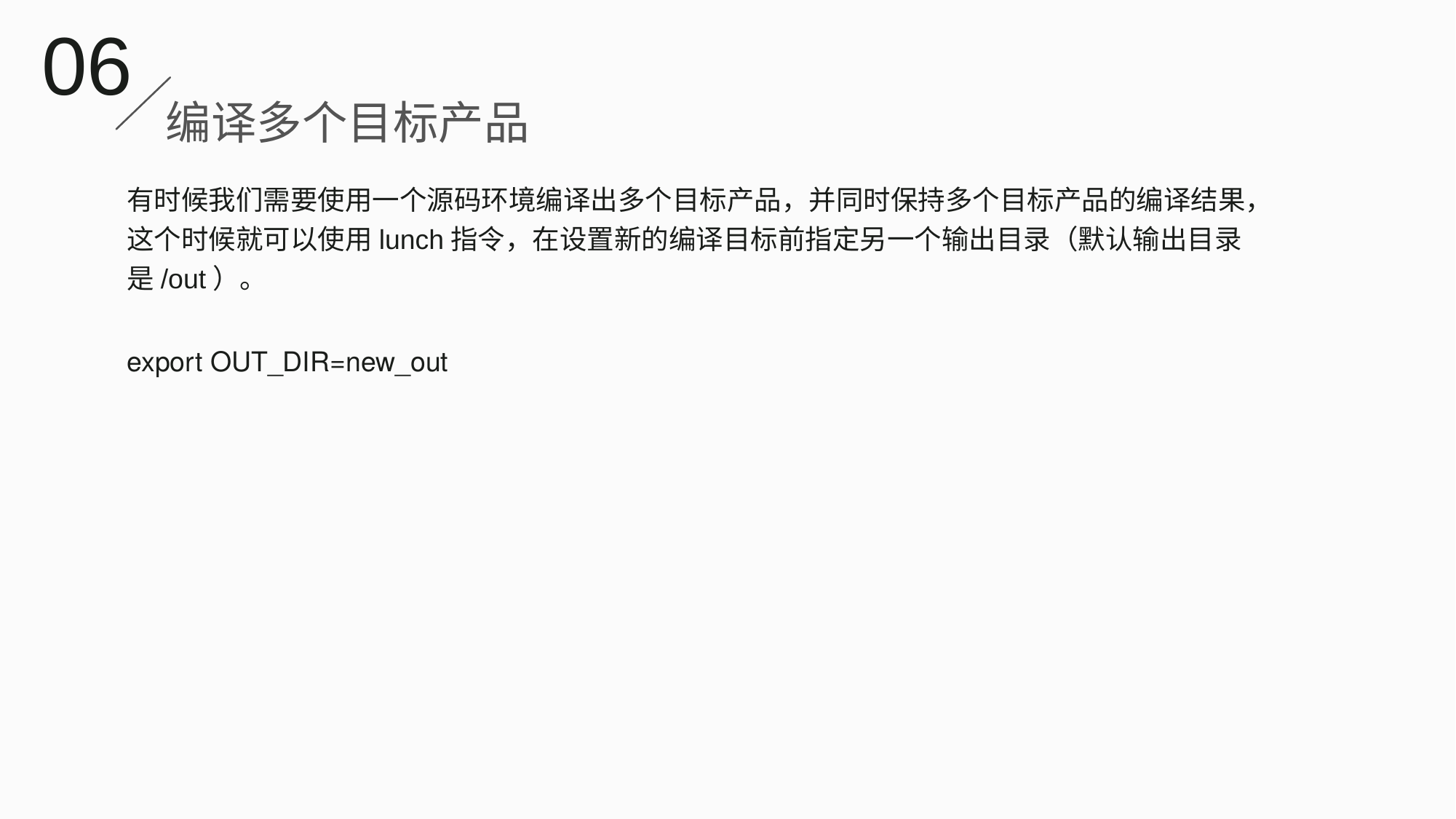

06
编译多个目标产品
有时候我们需要使用一个源码环境编译出多个目标产品，并同时保持多个目标产品的编译结果，这个时候就可以使用lunch指令，在设置新的编译目标前指定另一个输出目录（默认输出目录是/out）。

export OUT_DIR=new_out